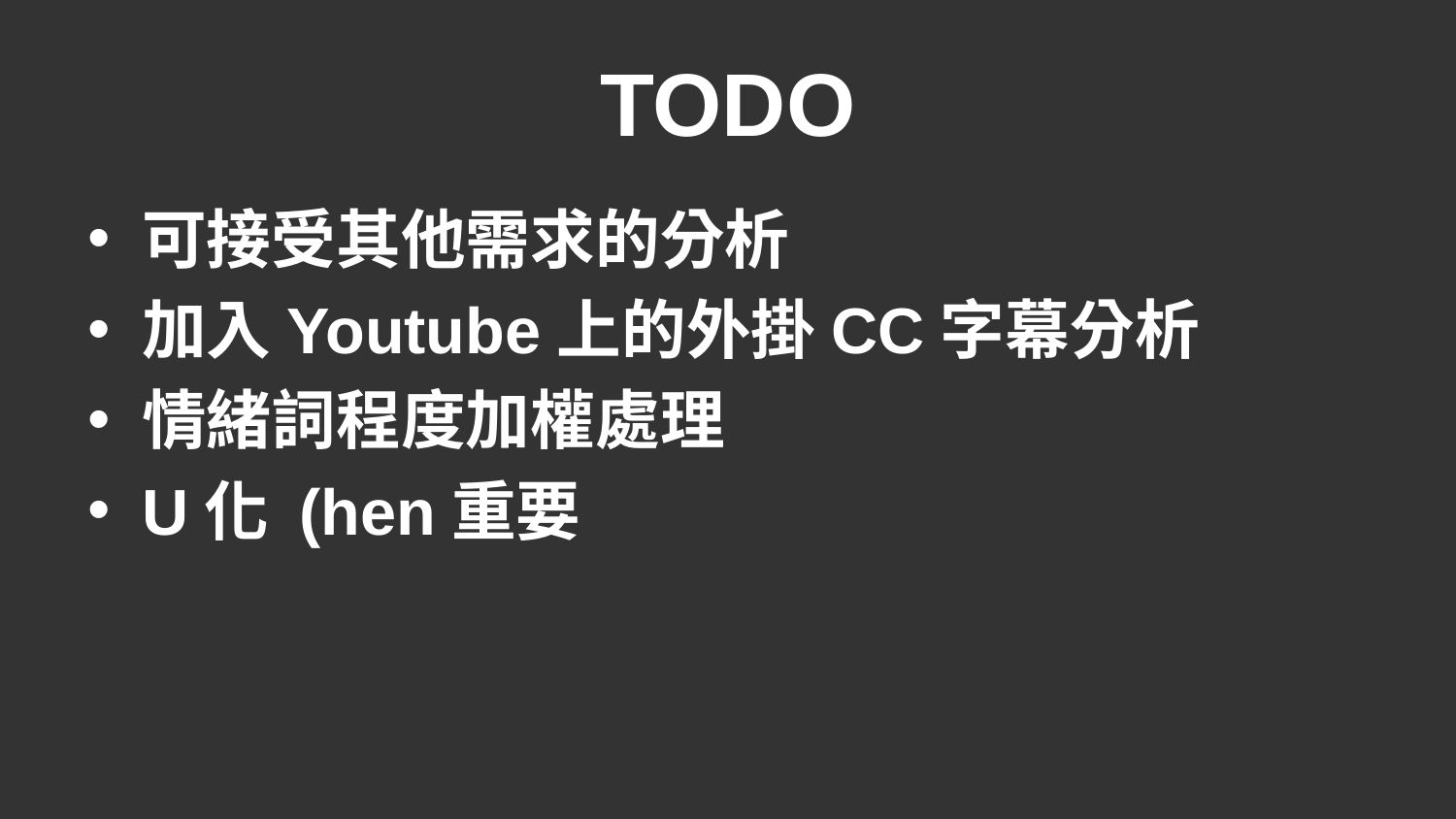

# TODO
可接受其他需求的分析
加入Youtube上的外掛CC字幕分析
情緒詞程度加權處理
U化 (hen重要